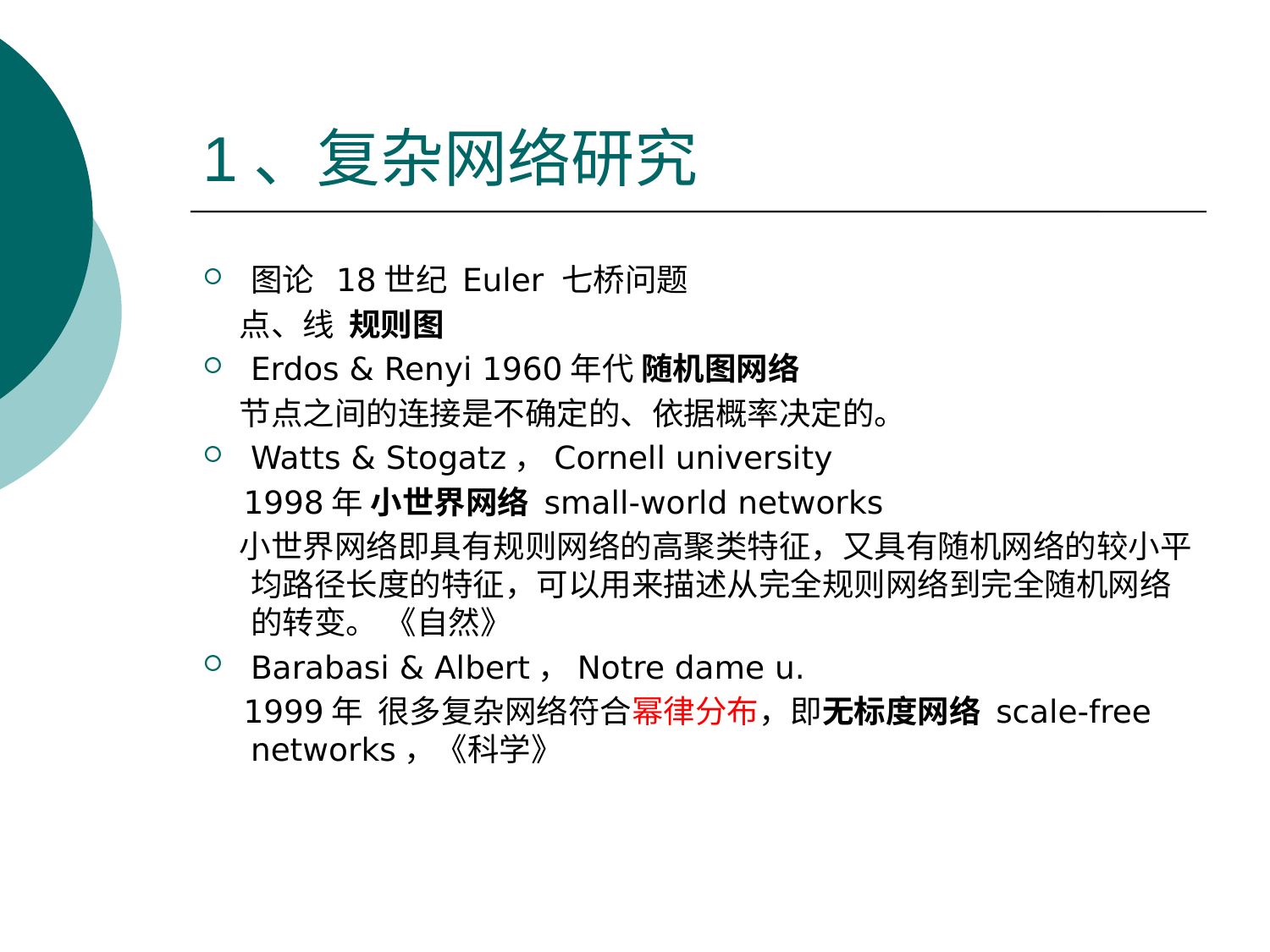

# 1、复杂网络研究
图论  18世纪 Euler 七桥问题
    点、线  规则图
Erdos & Renyi 1960年代 随机图网络
    节点之间的连接是不确定的、依据概率决定的。
Watts & Stogatz，Cornell university
    1998年 小世界网络 small-world networks
    小世界网络即具有规则网络的高聚类特征，又具有随机网络的较小平均路径长度的特征，可以用来描述从完全规则网络到完全随机网络的转变。 《自然》
Barabasi & Albert，Notre dame u.
    1999年  很多复杂网络符合幂律分布，即无标度网络 scale-free networks，《科学》